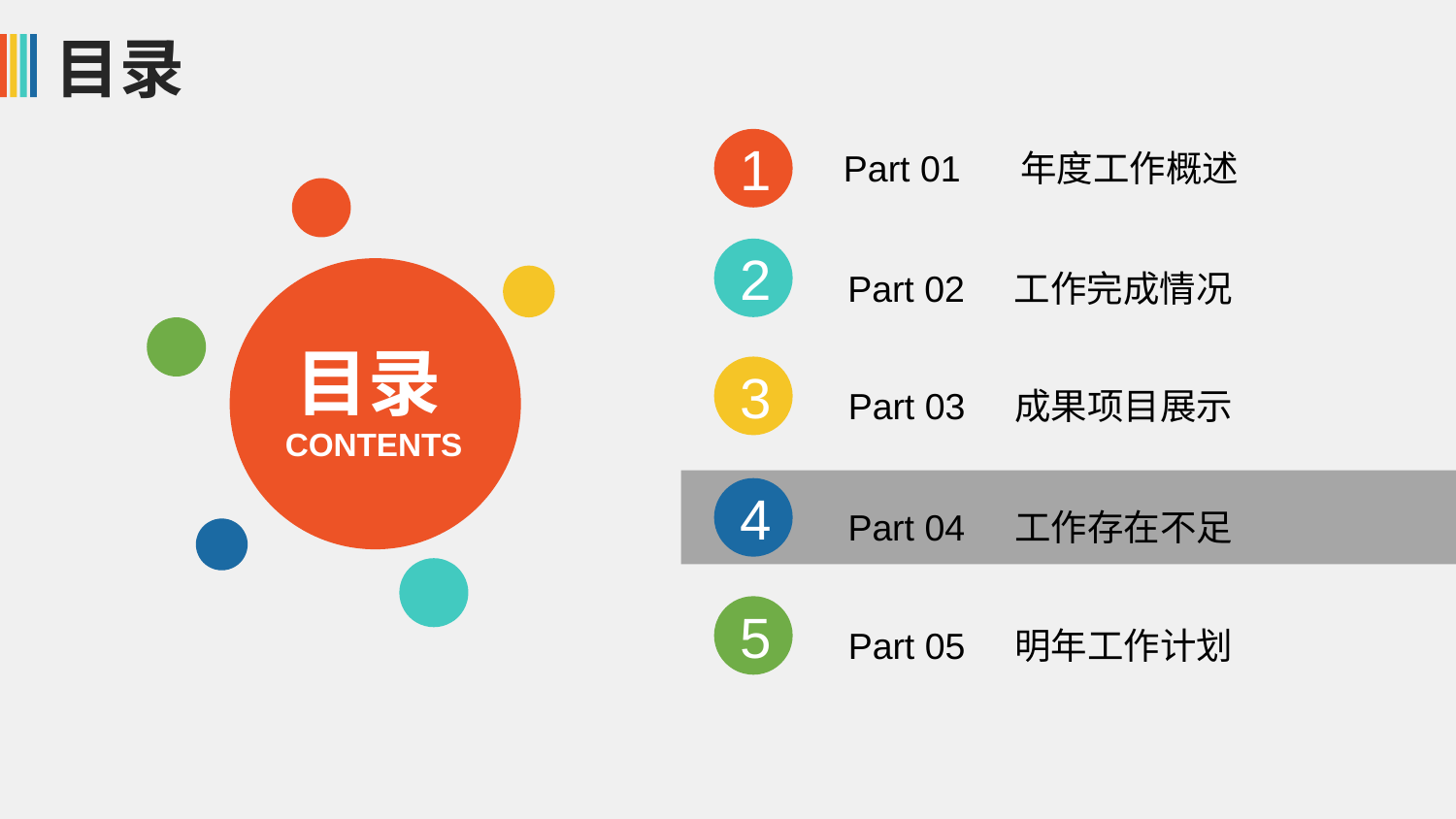

1
Part 01     年度工作概述

2

目录
CONTENTS
Part 02    工作完成情况

3
Part 03    成果项目展示

4
Part 04    工作存在不足

5
Part 05    明年工作计划